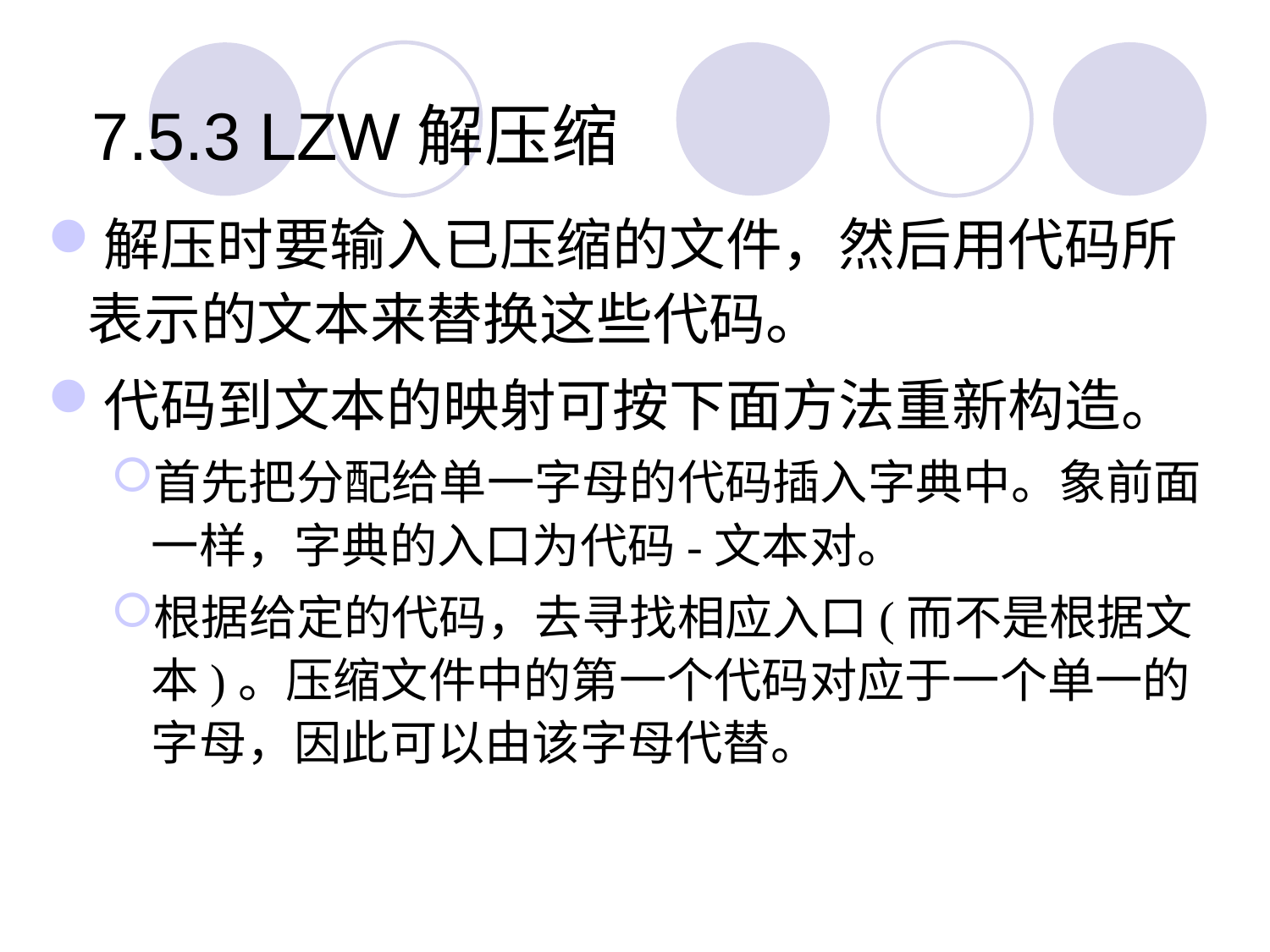

7.5.3 LZW解压缩
92

解压时要输入已压缩的文件，然后用代码所表示的文本来替换这些代码。
代码到文本的映射可按下面方法重新构造。
首先把分配给单一字母的代码插入字典中。象前面一样，字典的入口为代码-文本对。
根据给定的代码，去寻找相应入口(而不是根据文本)。压缩文件中的第一个代码对应于一个单一的字母，因此可以由该字母代替。